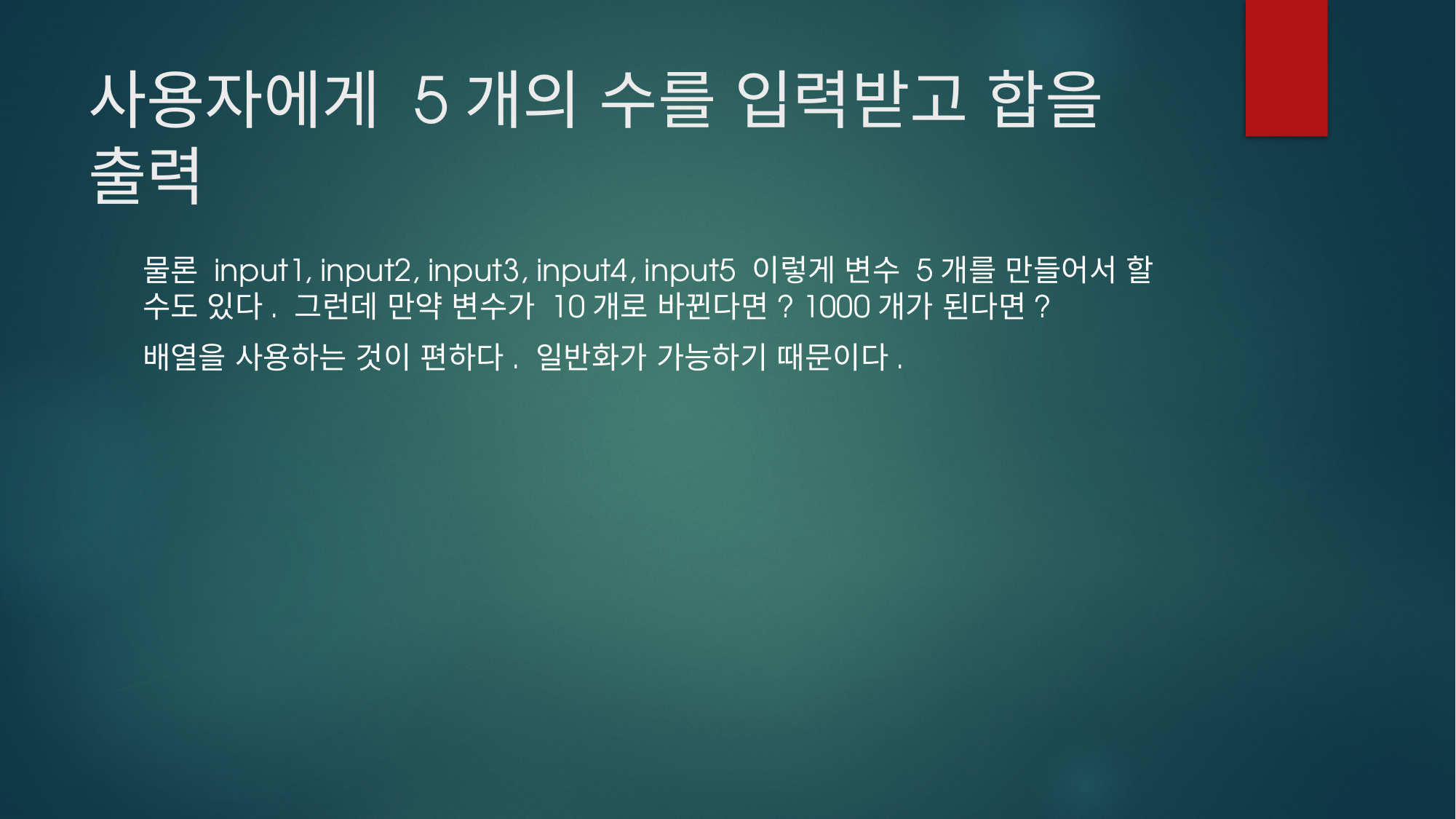

# 사용자에게 5개의 수를 입력받고 합을 출력
물론 input1, input2, input3, input4, input5 이렇게 변수 5개를 만들어서 할 수도 있다. 그런데 만약 변수가 10개로 바뀐다면? 1000개가 된다면?
배열을 사용하는 것이 편하다. 일반화가 가능하기 때문이다.